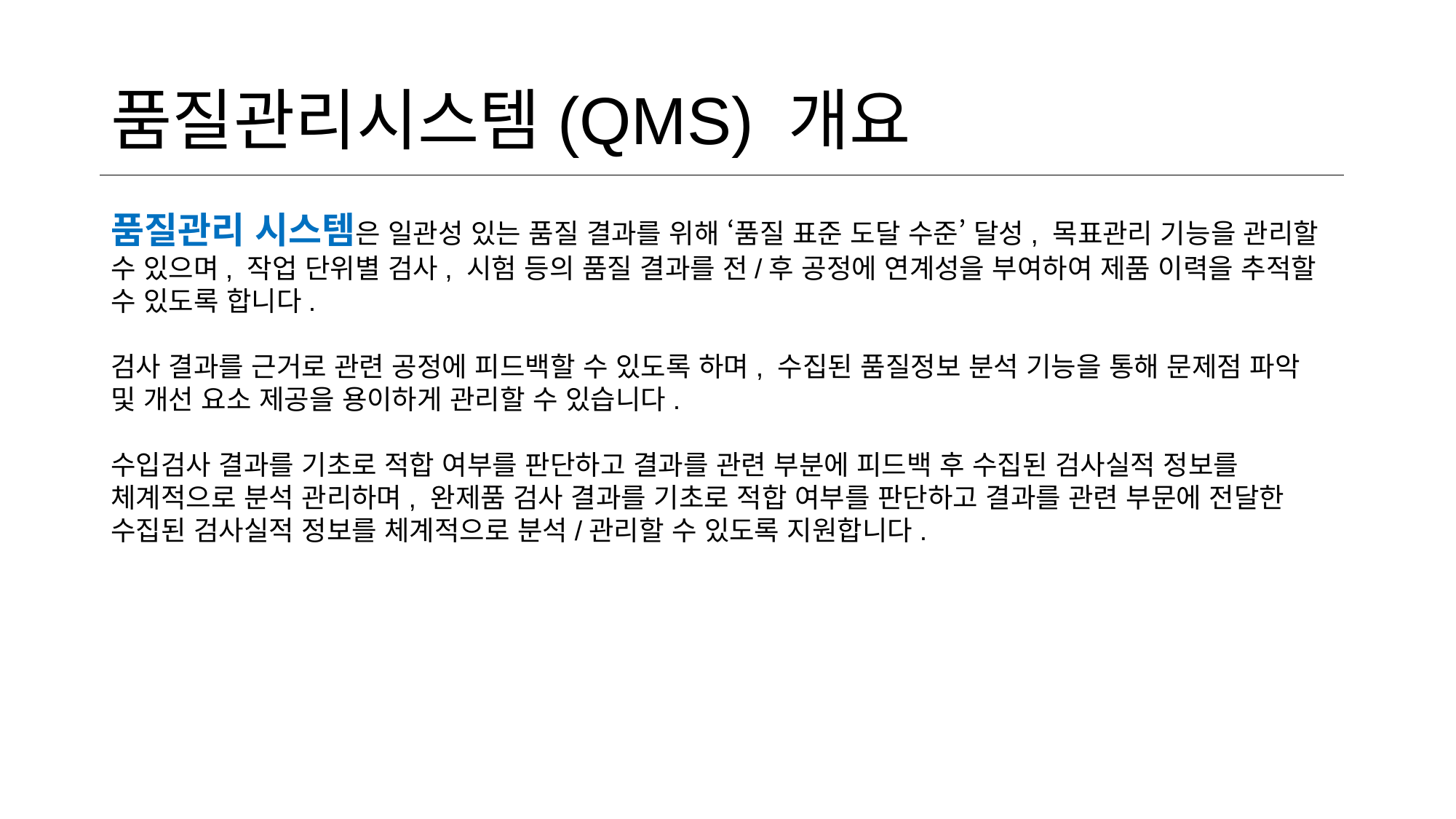

# 품질관리시스템(QMS) 개요
품질관리 시스템은 일관성 있는 품질 결과를 위해 ‘품질 표준 도달 수준’ 달성, 목표관리 기능을 관리할 수 있으며, 작업 단위별 검사, 시험 등의 품질 결과를 전/후 공정에 연계성을 부여하여 제품 이력을 추적할 수 있도록 합니다.
검사 결과를 근거로 관련 공정에 피드백할 수 있도록 하며, 수집된 품질정보 분석 기능을 통해 문제점 파악 및 개선 요소 제공을 용이하게 관리할 수 있습니다.
수입검사 결과를 기초로 적합 여부를 판단하고 결과를 관련 부분에 피드백 후 수집된 검사실적 정보를 체계적으로 분석 관리하며, 완제품 검사 결과를 기초로 적합 여부를 판단하고 결과를 관련 부문에 전달한 수집된 검사실적 정보를 체계적으로 분석/관리할 수 있도록 지원합니다.